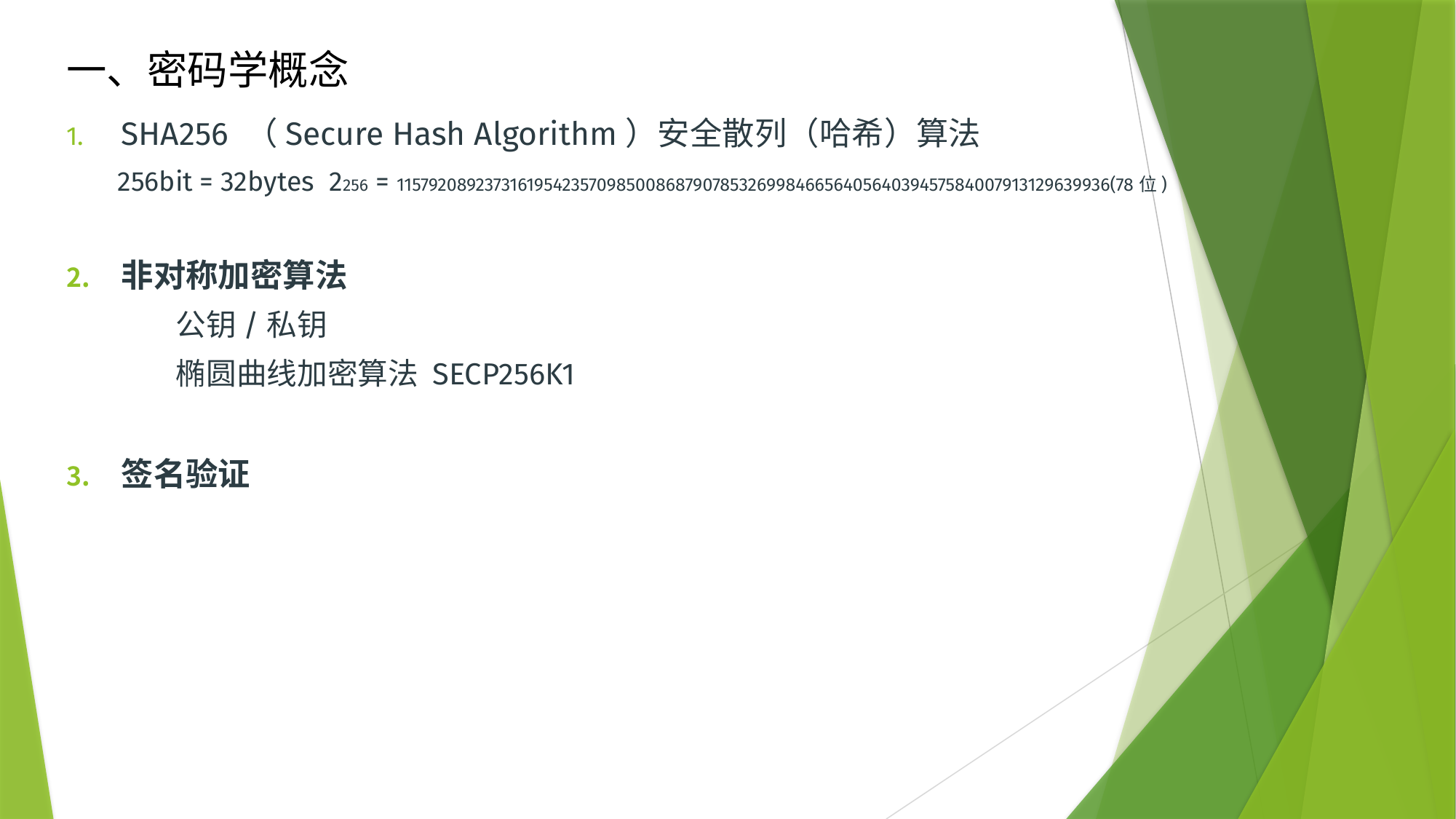

一、密码学概念
SHA256 （Secure Hash Algorithm）安全散列（哈希）算法
  256bit = 32bytes  2256 = 115792089237316195423570985008687907853269984665640564039457584007913129639936(78位)

非对称加密算法
	公钥/私钥
	椭圆曲线加密算法 SECP256K1

签名验证